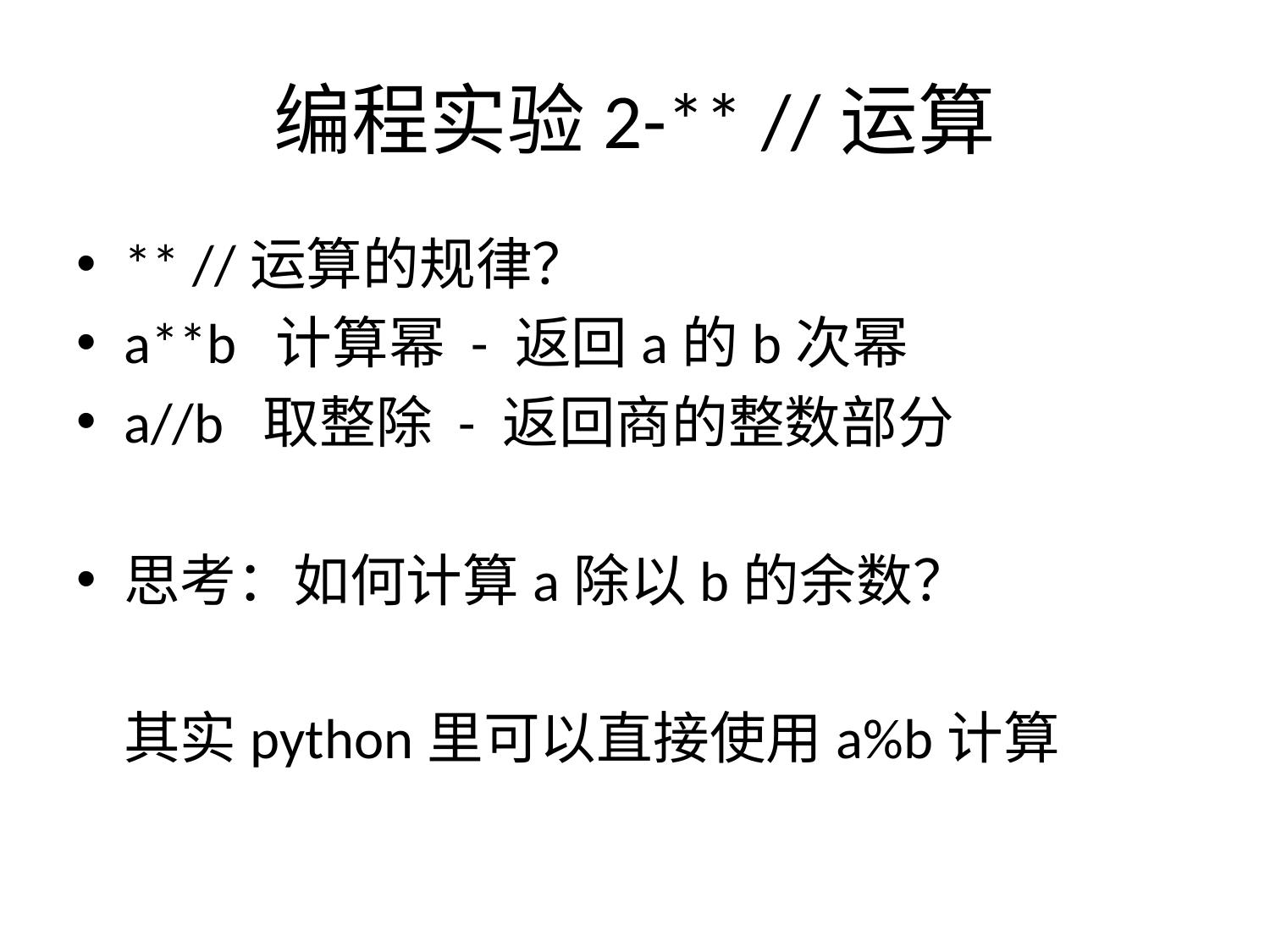

# 编程实验2-** //运算
** //运算的规律？
a**b  计算幂 - 返回a的b次幂
a//b  取整除 - 返回商的整数部分

思考：如何计算a除以b的余数？

	其实python里可以直接使用a%b计算